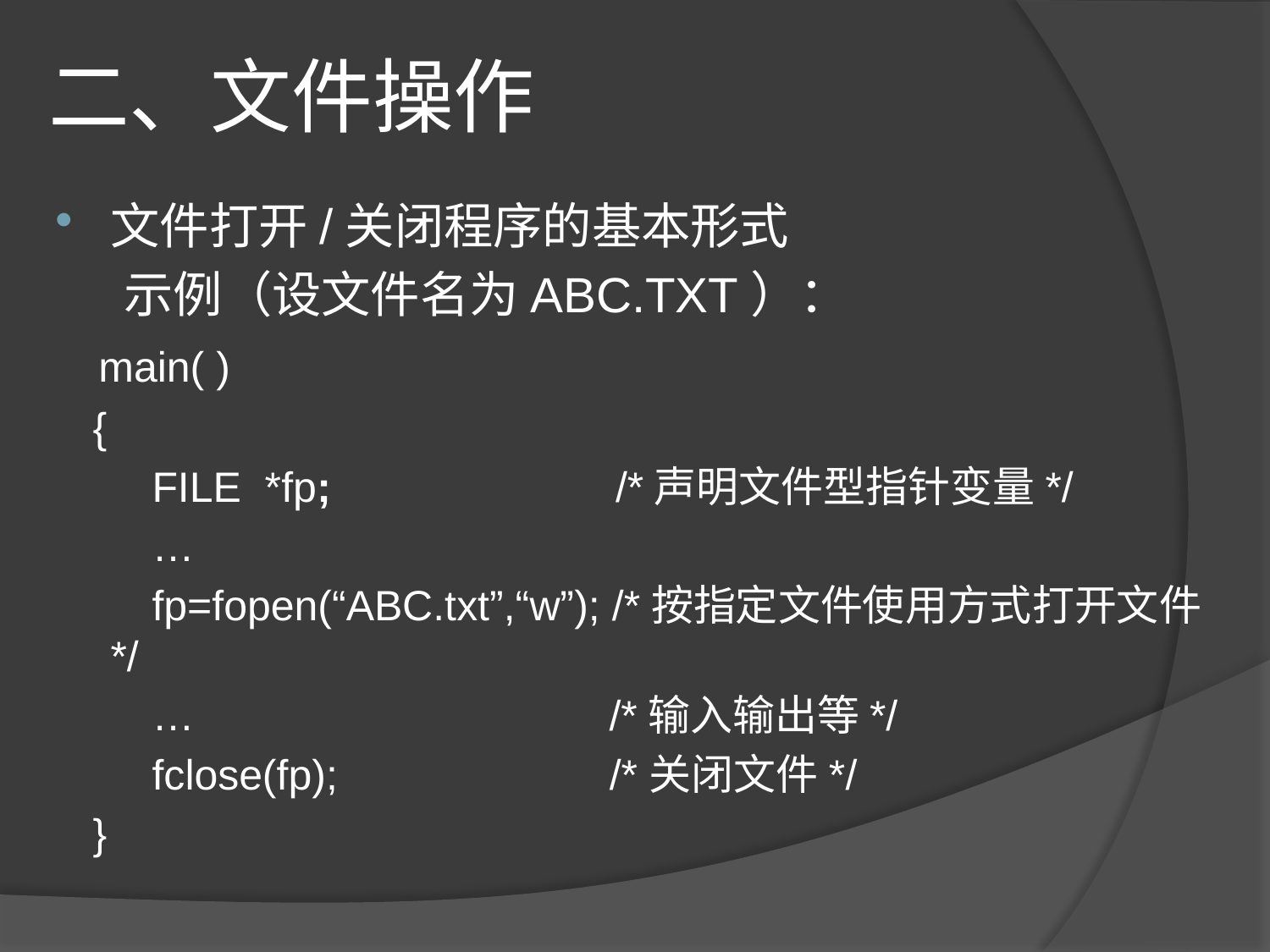

# 二、文件操作
文件打开/关闭程序的基本形式
     示例（设文件名为ABC.TXT）：
   main( )
   {
        FILE  *fp;                        /*声明文件型指针变量*/
        …
        fp=fopen(“ABC.txt”,“w”); /*按指定文件使用方式打开文件*/
        …                                   /*输入输出等*/
        fclose(fp);                       /*关闭文件*/
   }